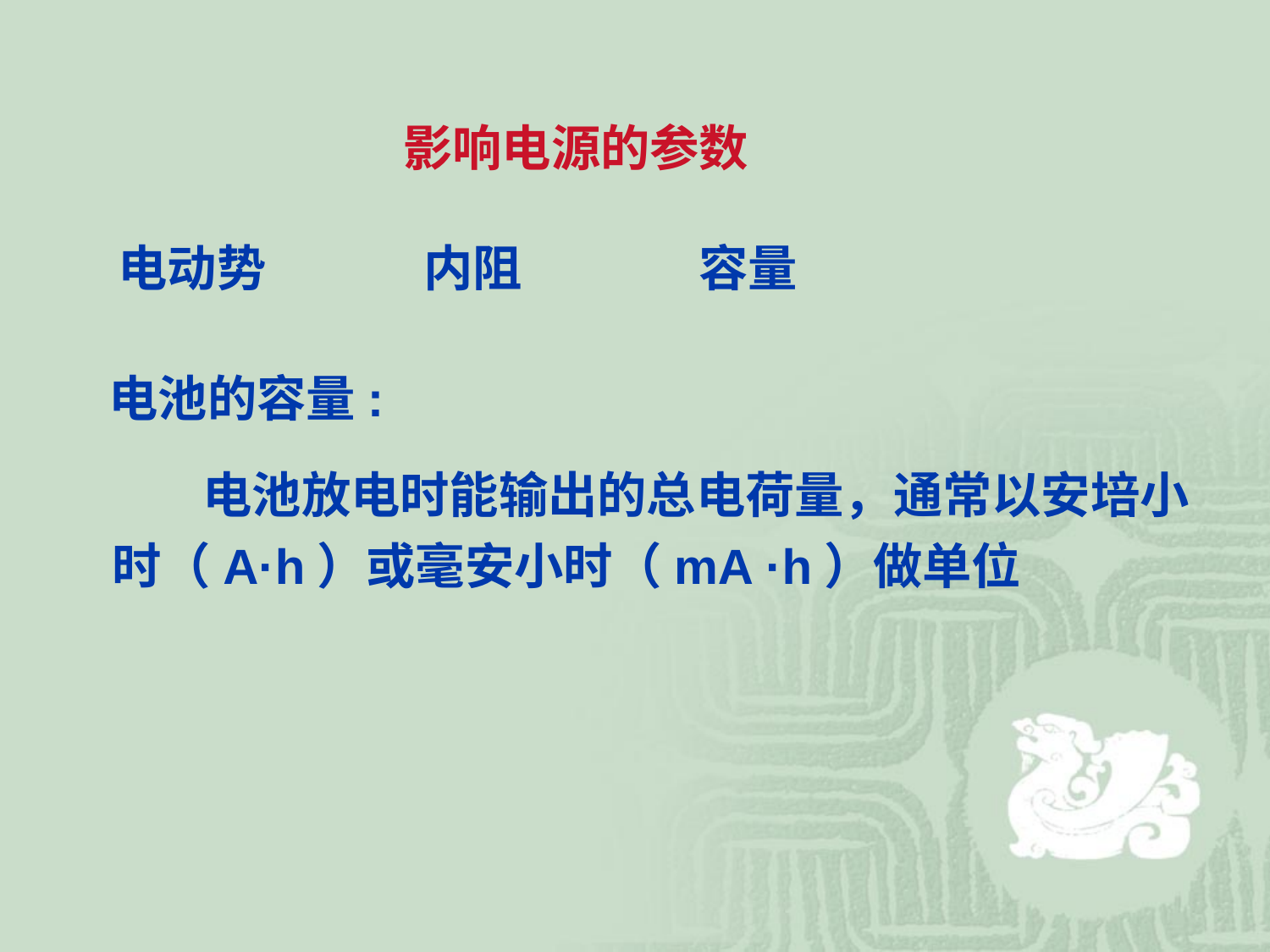

影响电源的参数

电动势
内阻
容量
   电池的容量:
       电池放电时能输出的总电荷量，通常以安培小时（A·h）或毫安小时（mA ·h）做单位